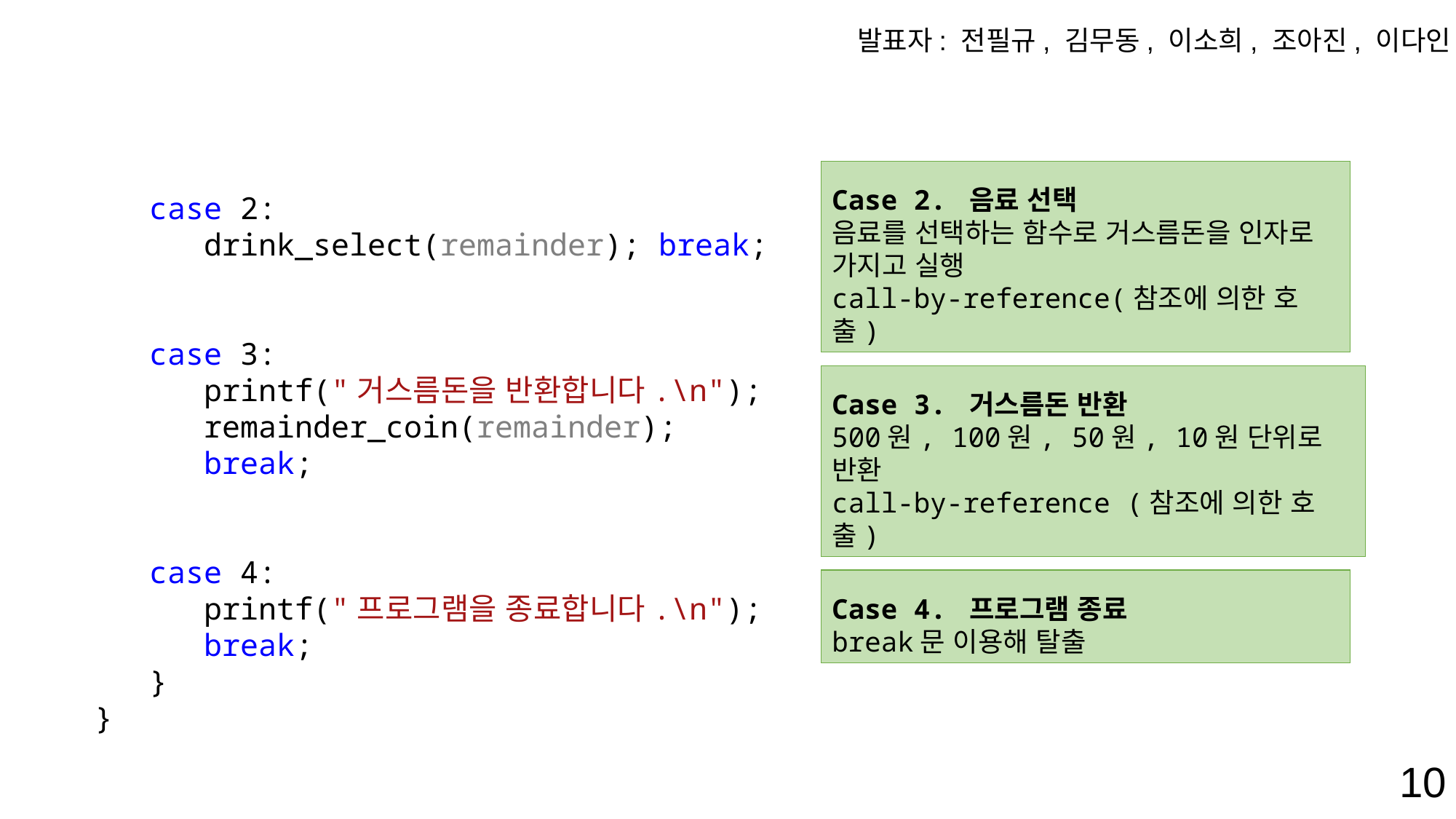

발표자: 전필규, 김무동, 이소희, 조아진, 이다인
Case 2. 음료 선택
음료를 선택하는 함수로 거스름돈을 인자로 가지고 실행
call-by-reference(참조에 의한 호출)
   case 2:
	drink_select(remainder); break;

   case 3:
      printf("거스름돈을 반환합니다.\n");
	remainder_coin(remainder);
	break;

   case 4:
      printf("프로그램을 종료합니다.\n");
      break;
   }
}
Case 3. 거스름돈 반환
500원, 100원, 50원, 10원 단위로 반환
call-by-reference (참조에 의한 호출)
Case 4. 프로그램 종료
break문 이용해 탈출
10